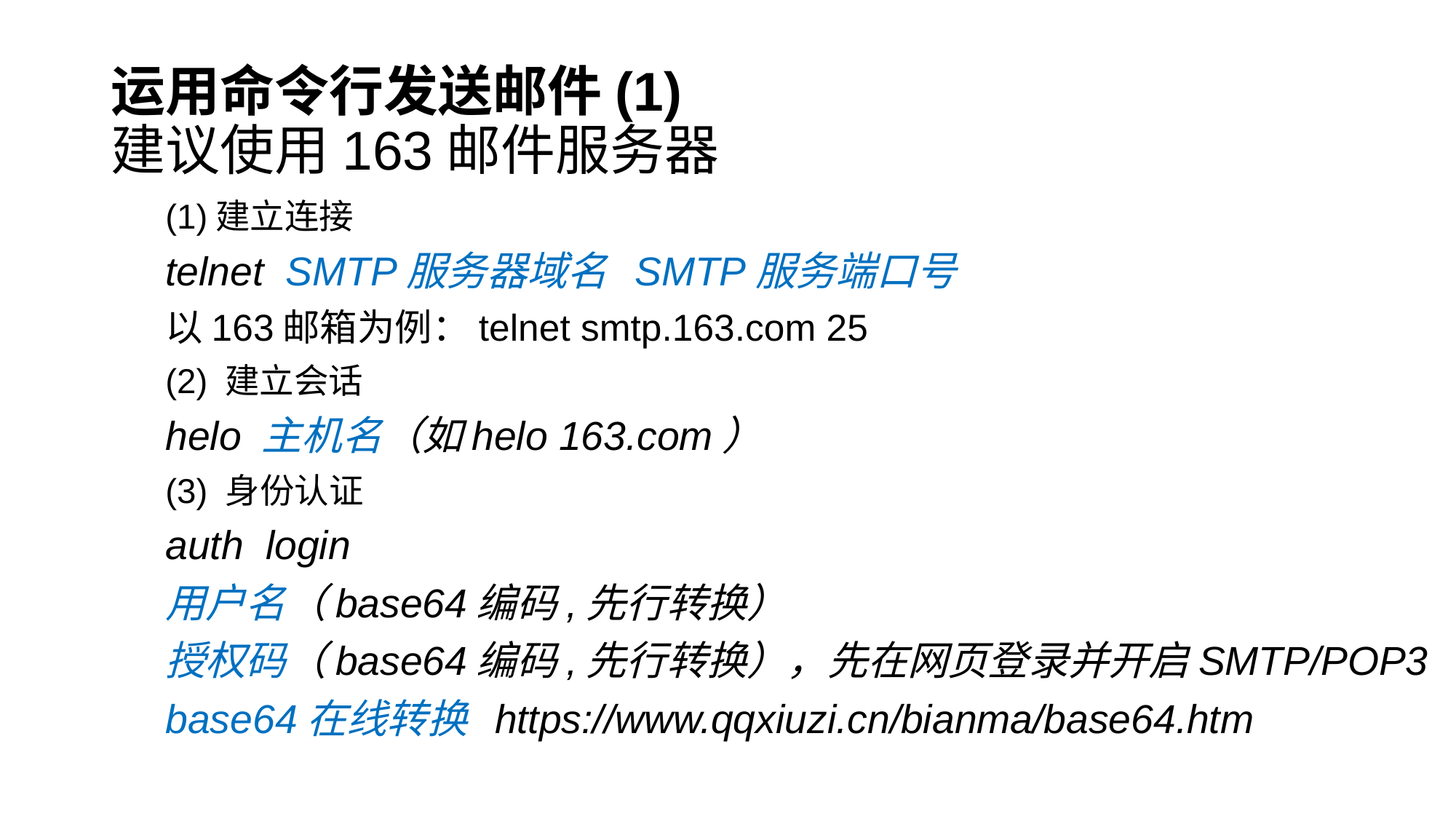

# 运用命令行发送邮件(1) 建议使用163邮件服务器
(1)建立连接
telnet  SMTP服务器域名  SMTP服务端口号
以163邮箱为例：telnet smtp.163.com 25
(2) 建立会话
helo 主机名（如helo 163.com）
(3) 身份认证
auth  login
用户名（base64编码,先行转换）
授权码（base64编码,先行转换），先在网页登录并开启SMTP/POP3
base64在线转换  https://www.qqxiuzi.cn/bianma/base64.htm